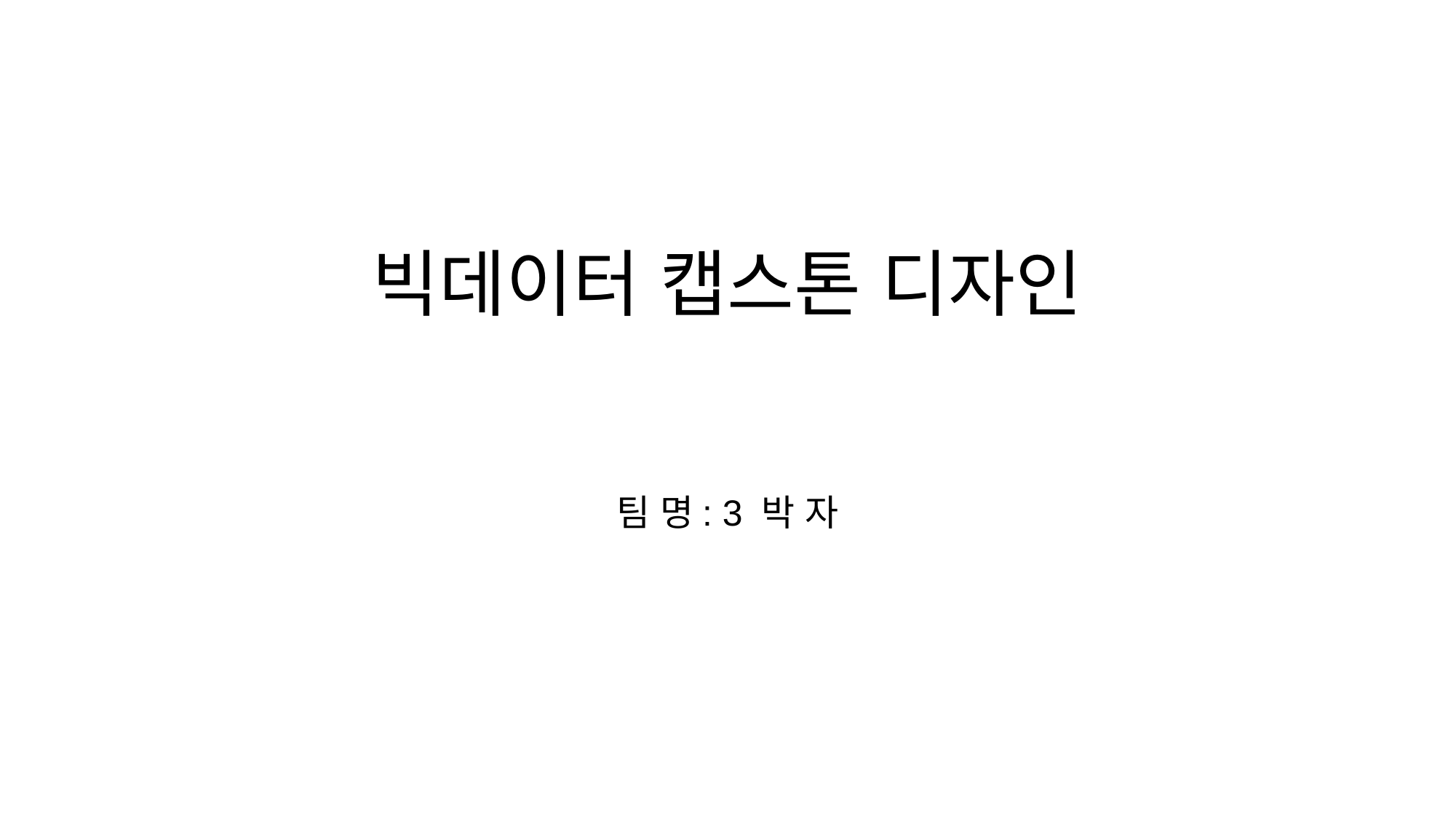

# 빅데이터 캡스톤 디자인

팀 명: 3 박 자